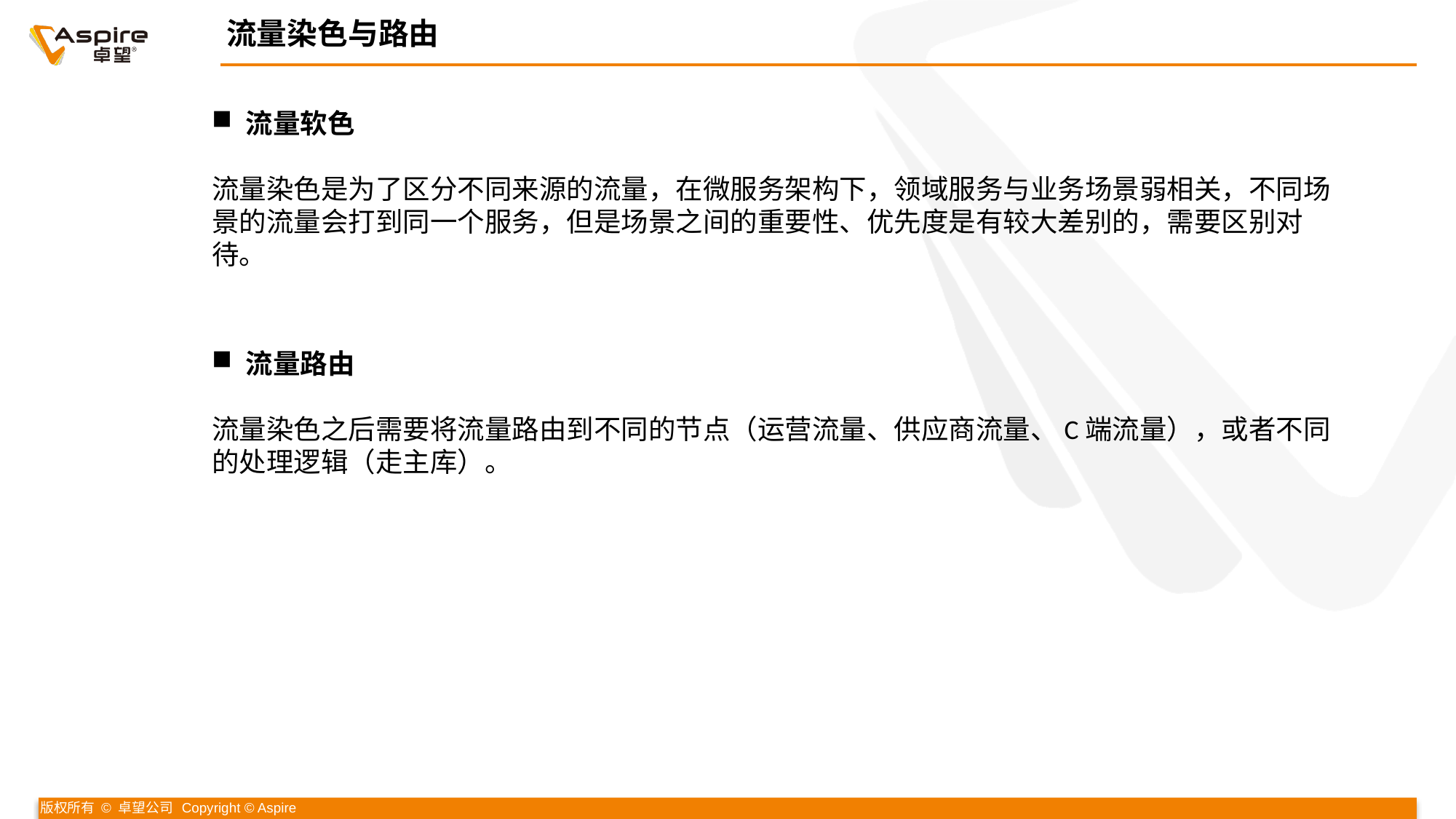

流量染色与路由
流量软色

流量染色是为了区分不同来源的流量，在微服务架构下，领域服务与业务场景弱相关，不同场景的流量会打到同一个服务，但是场景之间的重要性、优先度是有较大差别的，需要区别对待。

流量路由

流量染色之后需要将流量路由到不同的节点（运营流量、供应商流量、C端流量），或者不同的处理逻辑（走主库）。